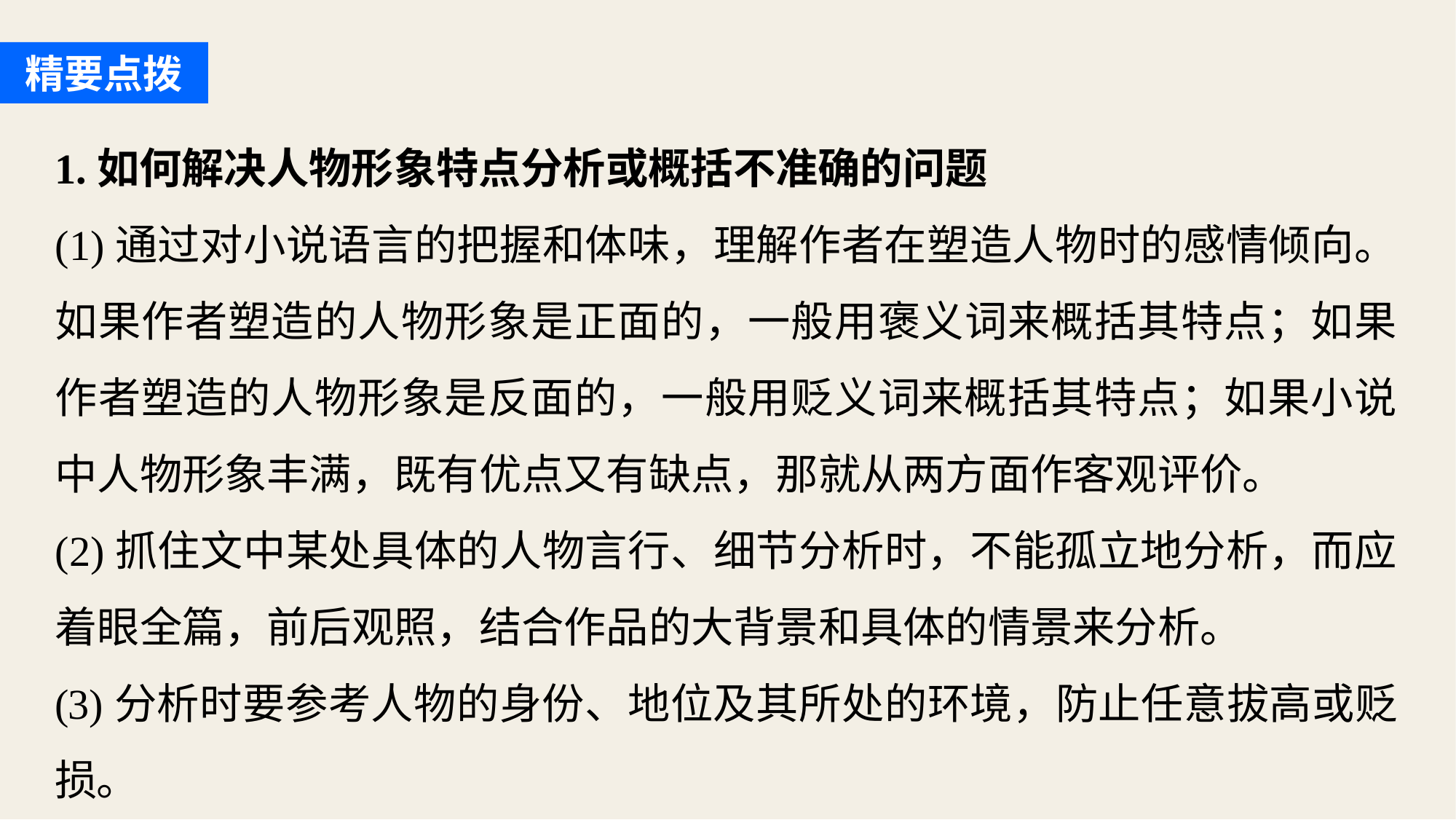

精要点拨
1.如何解决人物形象特点分析或概括不准确的问题
(1)通过对小说语言的把握和体味，理解作者在塑造人物时的感情倾向。如果作者塑造的人物形象是正面的，一般用褒义词来概括其特点；如果作者塑造的人物形象是反面的，一般用贬义词来概括其特点；如果小说中人物形象丰满，既有优点又有缺点，那就从两方面作客观评价。
(2)抓住文中某处具体的人物言行、细节分析时，不能孤立地分析，而应着眼全篇，前后观照，结合作品的大背景和具体的情景来分析。
(3)分析时要参考人物的身份、地位及其所处的环境，防止任意拔高或贬损。